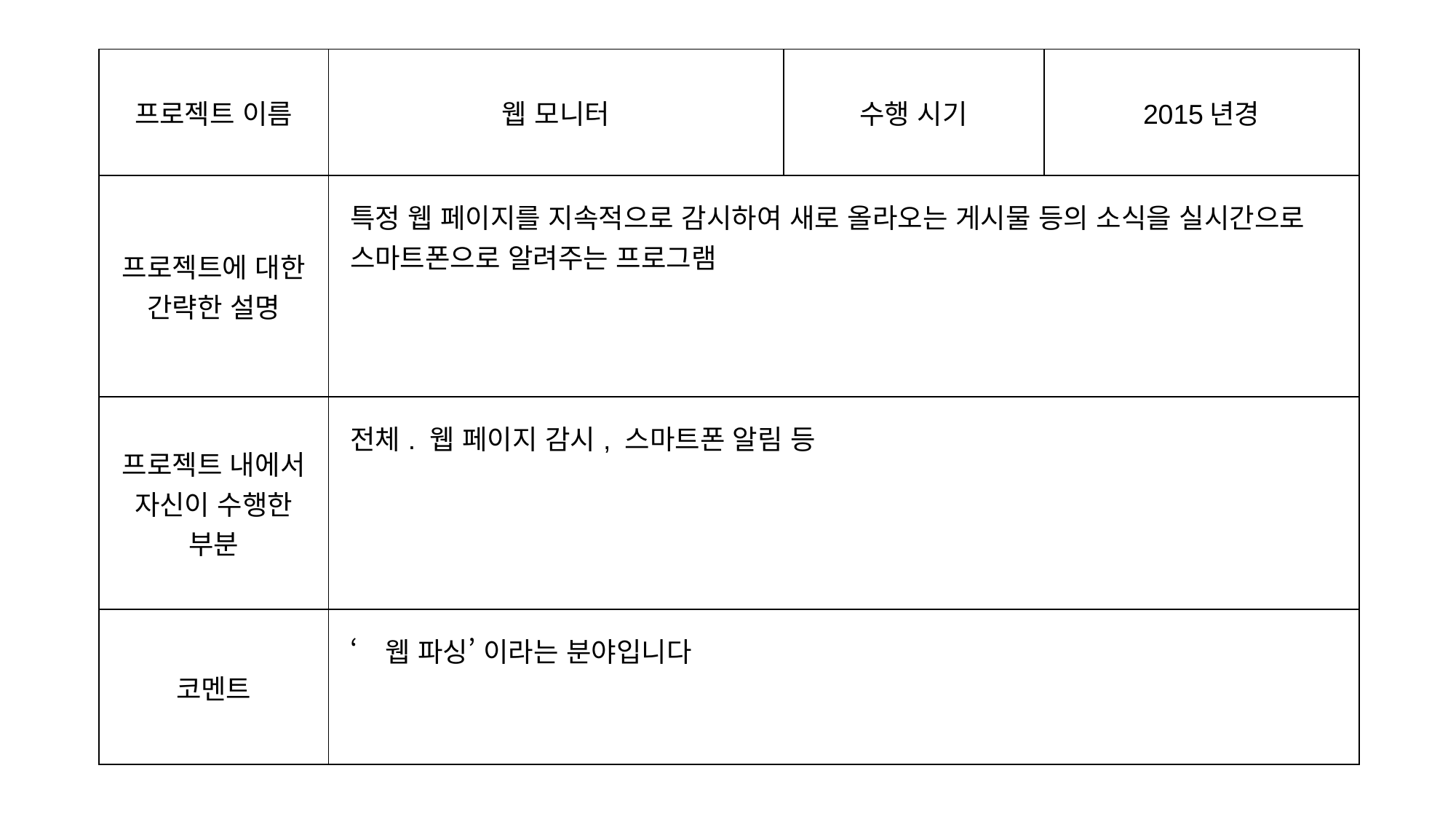

| 프로젝트 이름 | 웹 모니터 | 수행 시기 | 2015년경 |
| --- | --- | --- | --- |
| 프로젝트에 대한 간략한 설명 | 특정 웹 페이지를 지속적으로 감시하여 새로 올라오는 게시물 등의 소식을 실시간으로 스마트폰으로 알려주는 프로그램 |  |  |
| 프로젝트 내에서 자신이 수행한 부분 | 전체. 웹 페이지 감시, 스마트폰 알림 등 |  |  |
| 코멘트 | ‘웹 파싱’ 이라는 분야입니다 |  |  |